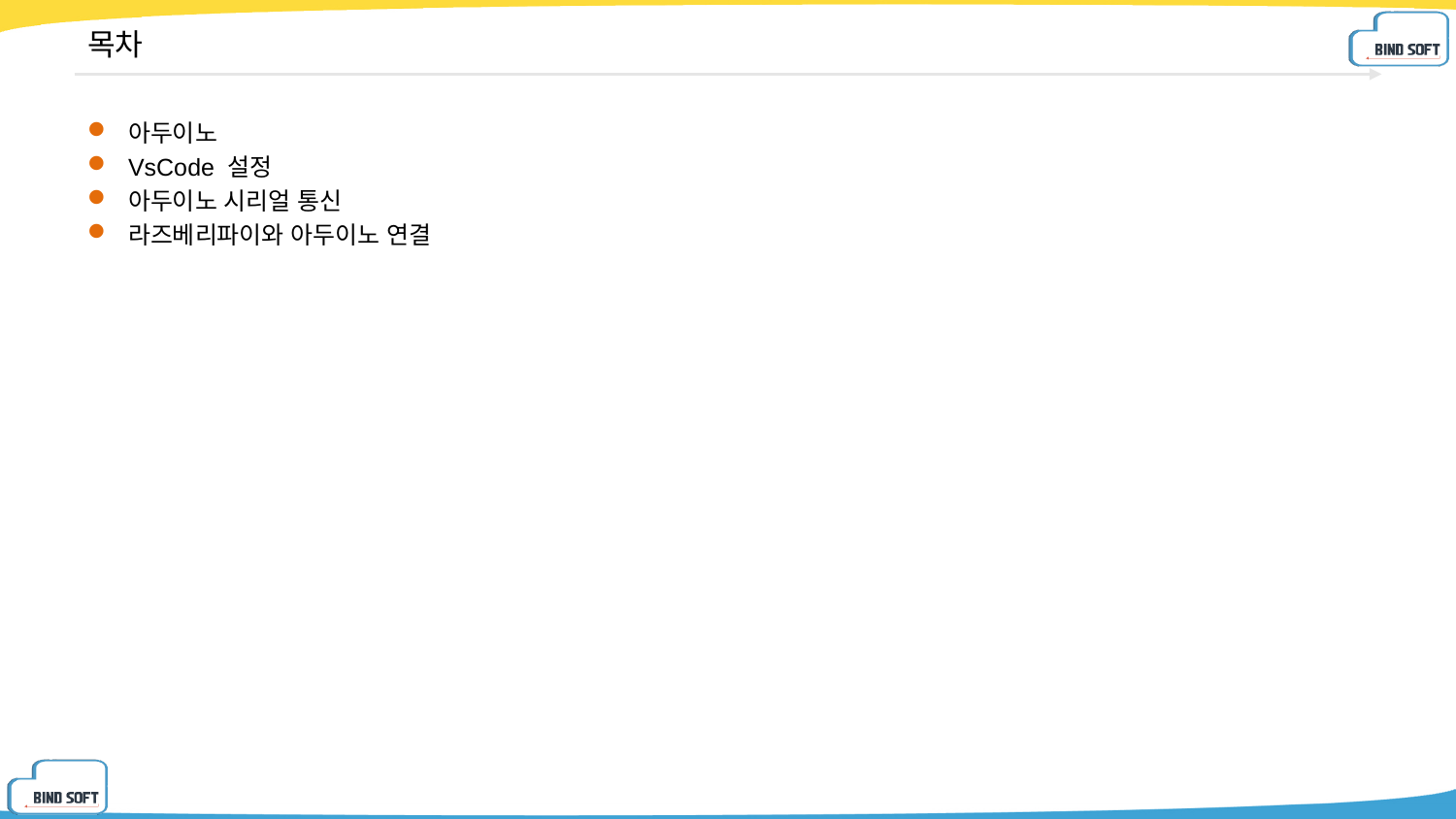

# 목차
아두이노
VsCode 설정
아두이노 시리얼 통신
라즈베리파이와 아두이노 연결